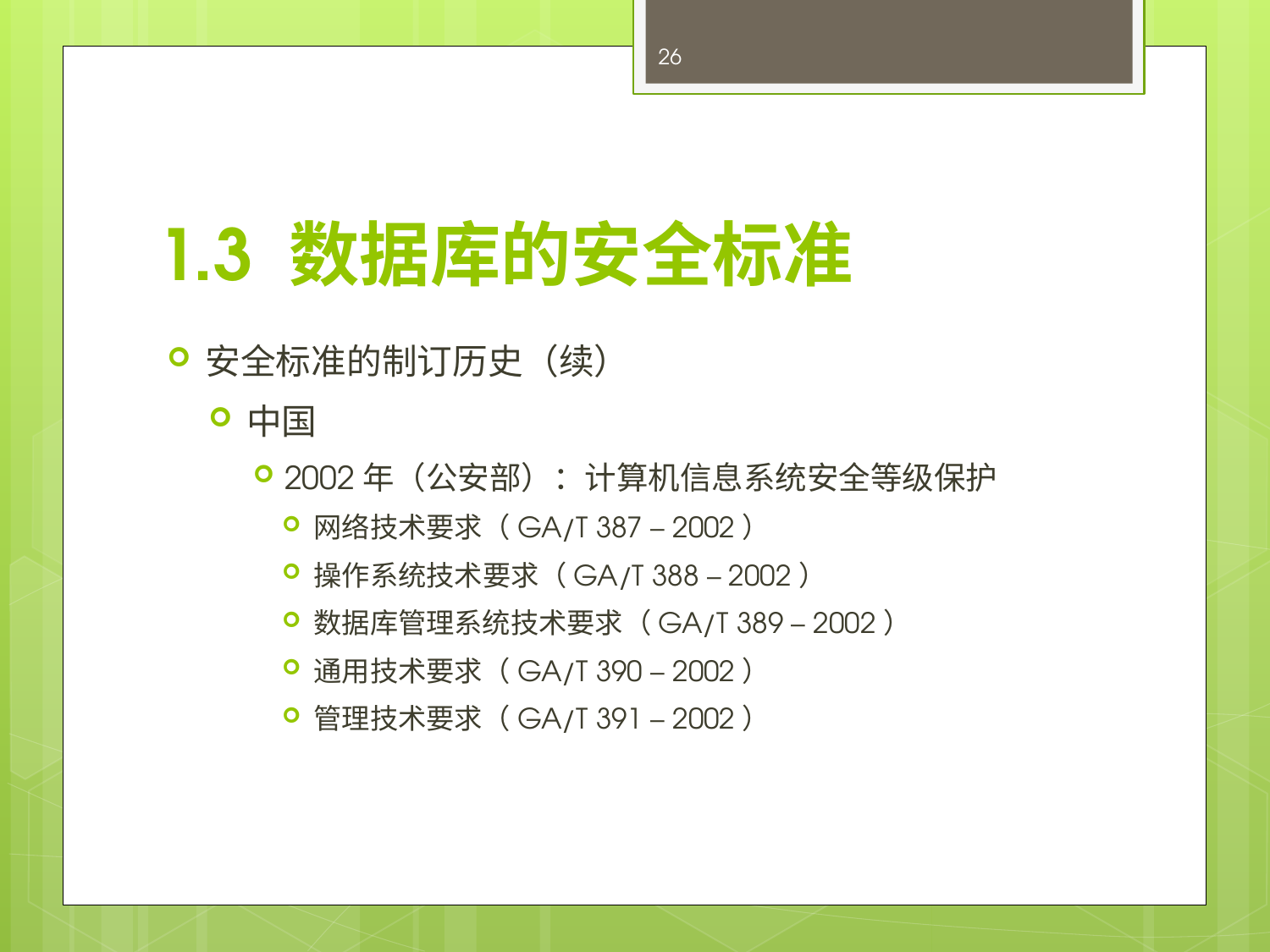

26
# 1.3 数据库的安全标准
安全标准的制订历史（续）
中国
2002年（公安部）：计算机信息系统安全等级保护
网络技术要求（GA/T 387 – 2002）
操作系统技术要求（GA/T 388 – 2002）
数据库管理系统技术要求（GA/T 389 – 2002）
通用技术要求（GA/T 390 – 2002）
管理技术要求（GA/T 391 – 2002）